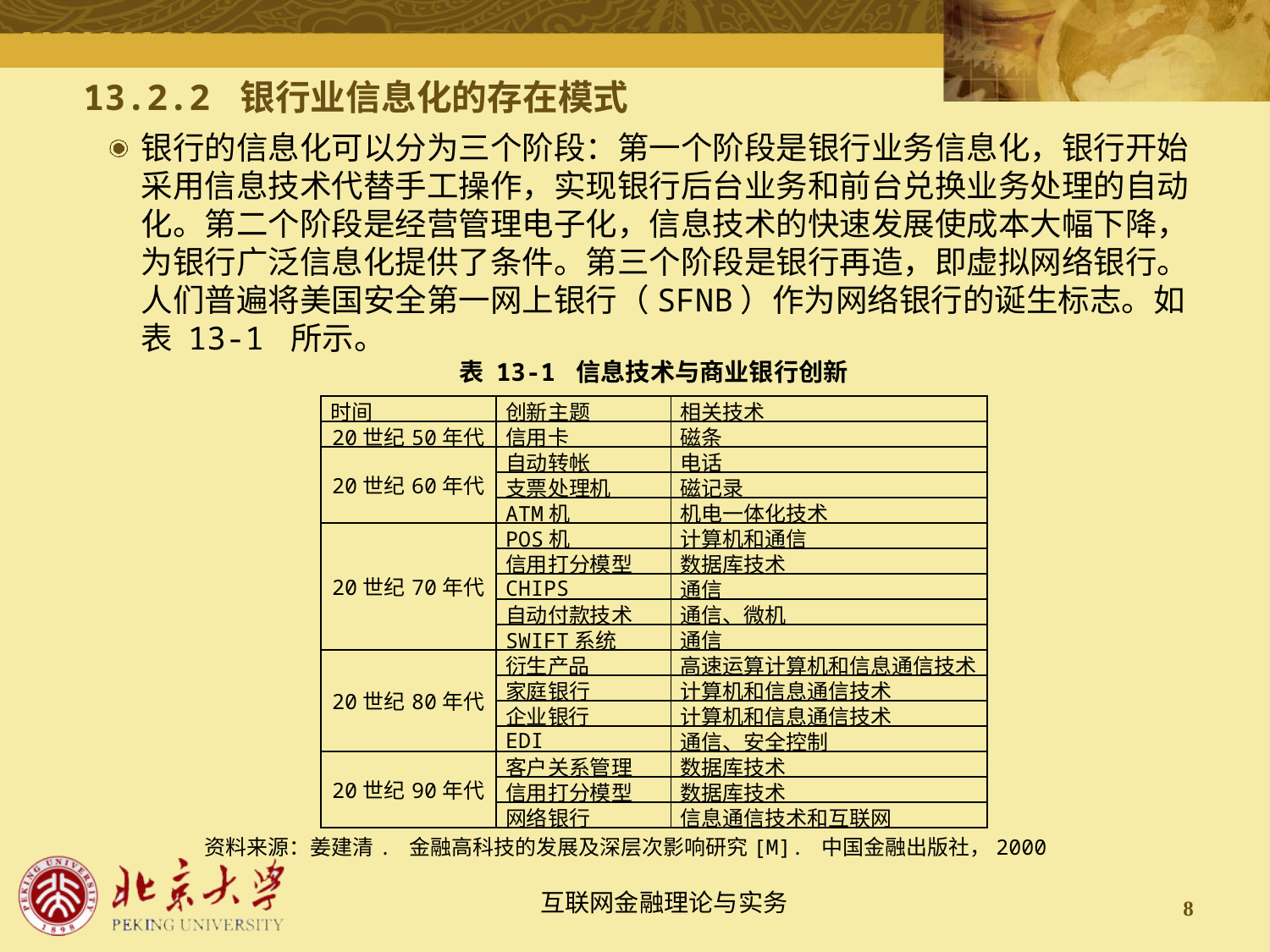

# 13.2.2 银行业信息化的存在模式
银行的信息化可以分为三个阶段：第一个阶段是银行业务信息化，银行开始采用信息技术代替手工操作，实现银行后台业务和前台兑换业务处理的自动化。第二个阶段是经营管理电子化，信息技术的快速发展使成本大幅下降，为银行广泛信息化提供了条件。第三个阶段是银行再造，即虚拟网络银行。人们普遍将美国安全第一网上银行（SFNB）作为网络银行的诞生标志。如表 13-1 所示。
表 13-1 信息技术与商业银行创新

资料来源：姜建清. 金融高科技的发展及深层次影响研究[M]. 中国金融出版社，2000

| 时间 | 创新主题 | 相关技术 |
| --- | --- | --- |
| 20世纪50年代 | 信用卡 | 磁条 |
| 20世纪60年代 | 自动转帐 | 电话 |
|  | 支票处理机 | 磁记录 |
|  | ATM机 | 机电一体化技术 |
| 20世纪70年代 | POS机 | 计算机和通信 |
|  | 信用打分模型 | 数据库技术 |
|  | CHIPS | 通信 |
|  | 自动付款技术 | 通信、微机 |
|  | SWIFT系统 | 通信 |
| 20世纪80年代 | 衍生产品 | 高速运算计算机和信息通信技术 |
|  | 家庭银行 | 计算机和信息通信技术 |
|  | 企业银行 | 计算机和信息通信技术 |
|  | EDI | 通信、安全控制 |
| 20世纪90年代 | 客户关系管理 | 数据库技术 |
|  | 信用打分模型 | 数据库技术 |
|  | 网络银行 | 信息通信技术和互联网 |
8